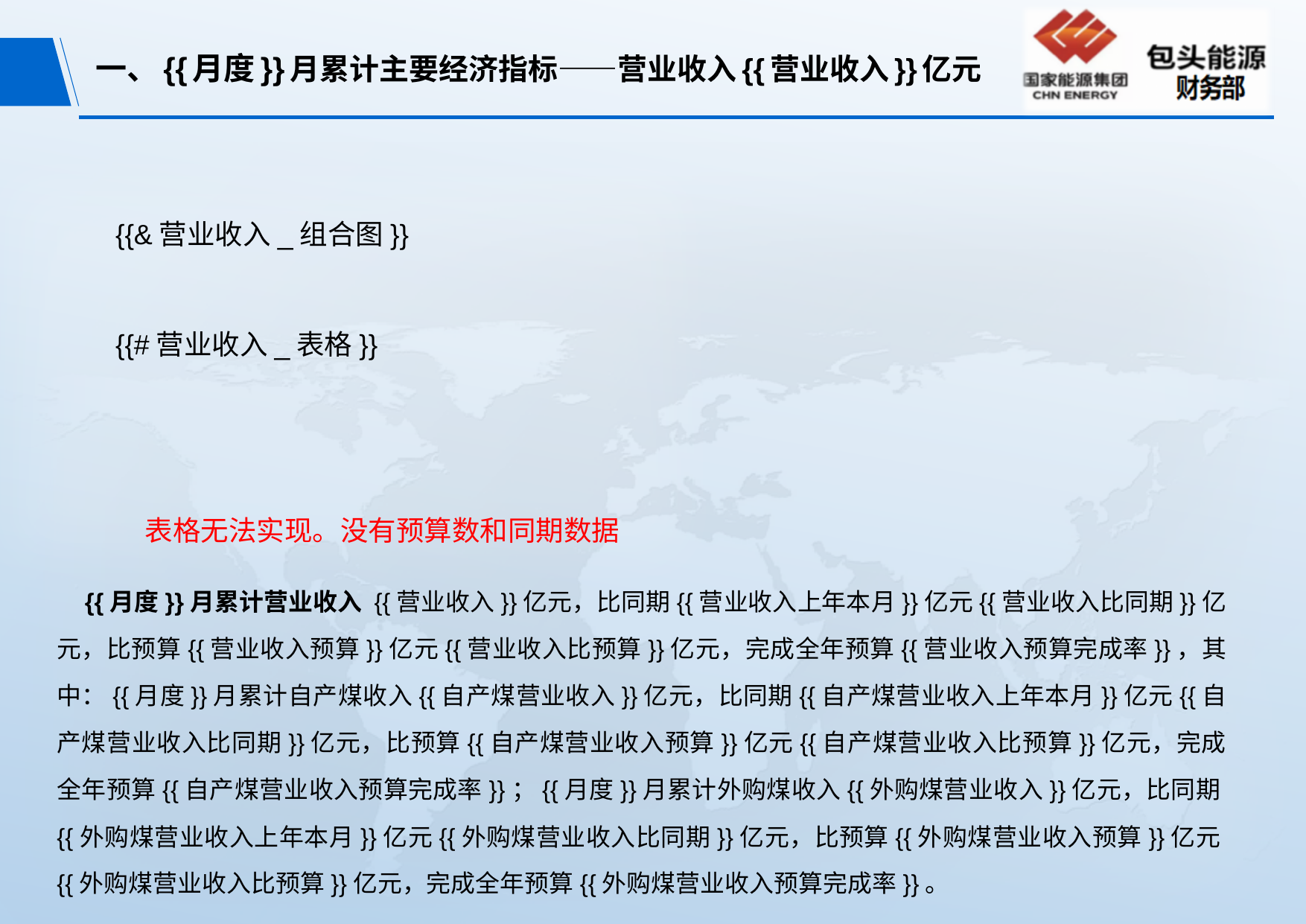

# 一、{{月度}}月累计主要经济指标——营业收入{{营业收入}}亿元
{{&营业收入_组合图}}
{{#营业收入_表格}}
表格无法实现。没有预算数和同期数据
    {{月度}}月累计营业收入 {{营业收入}}亿元，比同期{{营业收入上年本月}}亿元{{营业收入比同期}}亿元，比预算{{营业收入预算}}亿元{{营业收入比预算}}亿元，完成全年预算{{营业收入预算完成率}}，其中：{{月度}}月累计自产煤收入{{自产煤营业收入}}亿元，比同期{{自产煤营业收入上年本月}}亿元{{自产煤营业收入比同期}}亿元，比预算{{自产煤营业收入预算}}亿元{{自产煤营业收入比预算}}亿元，完成全年预算{{自产煤营业收入预算完成率}}；{{月度}}月累计外购煤收入{{外购煤营业收入}}亿元，比同期{{外购煤营业收入上年本月}}亿元{{外购煤营业收入比同期}}亿元，比预算{{外购煤营业收入预算}}亿元{{外购煤营业收入比预算}}亿元，完成全年预算{{外购煤营业收入预算完成率}}。
12